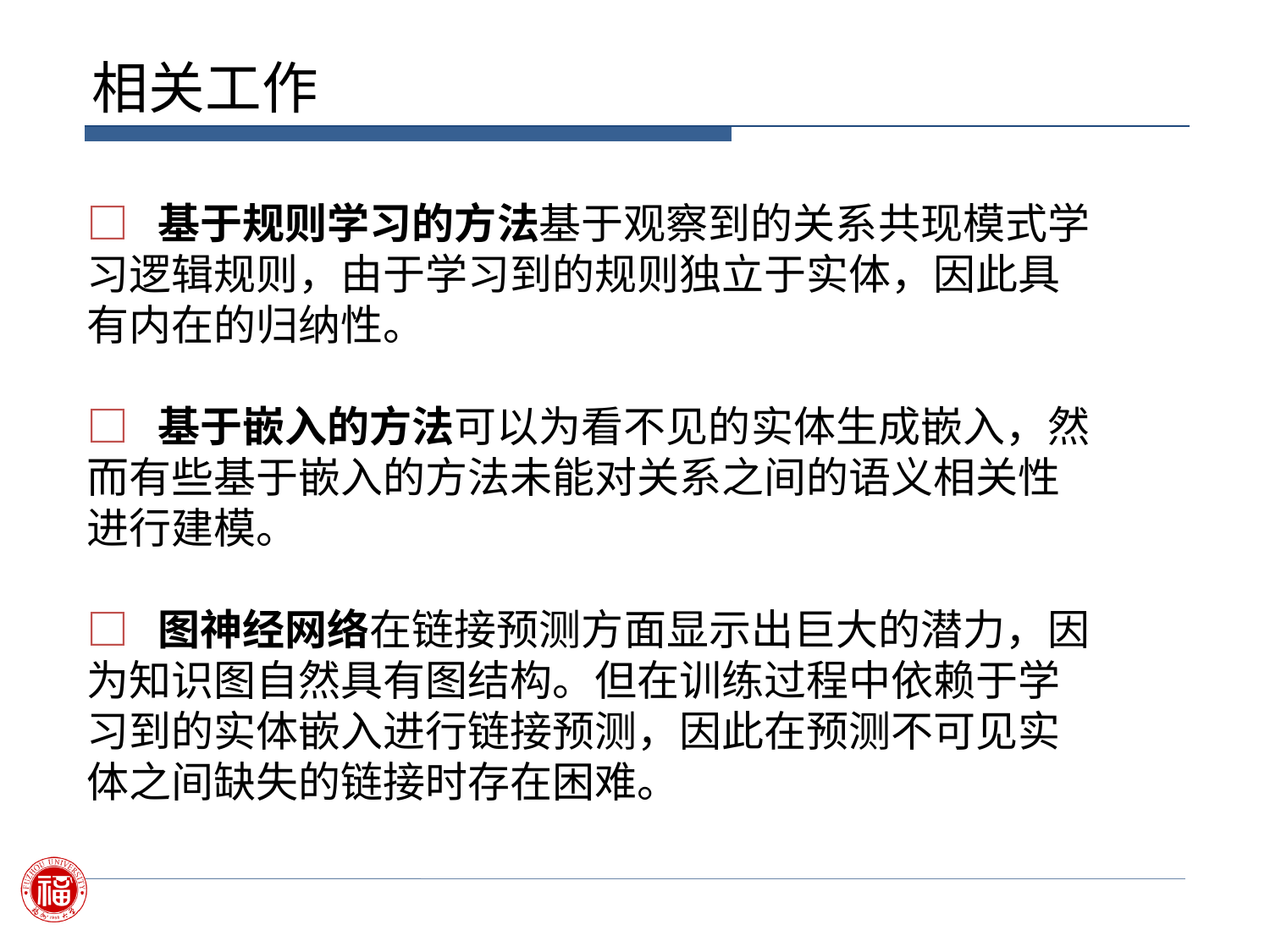

# 相关工作
□  基于规则学习的方法基于观察到的关系共现模式学习逻辑规则，由于学习到的规则独立于实体，因此具有内在的归纳性。

□  基于嵌入的方法可以为看不见的实体生成嵌入，然而有些基于嵌入的方法未能对关系之间的语义相关性进行建模。

□  图神经网络在链接预测方面显示出巨大的潜力，因为知识图自然具有图结构。但在训练过程中依赖于学习到的实体嵌入进行链接预测，因此在预测不可见实体之间缺失的链接时存在困难。